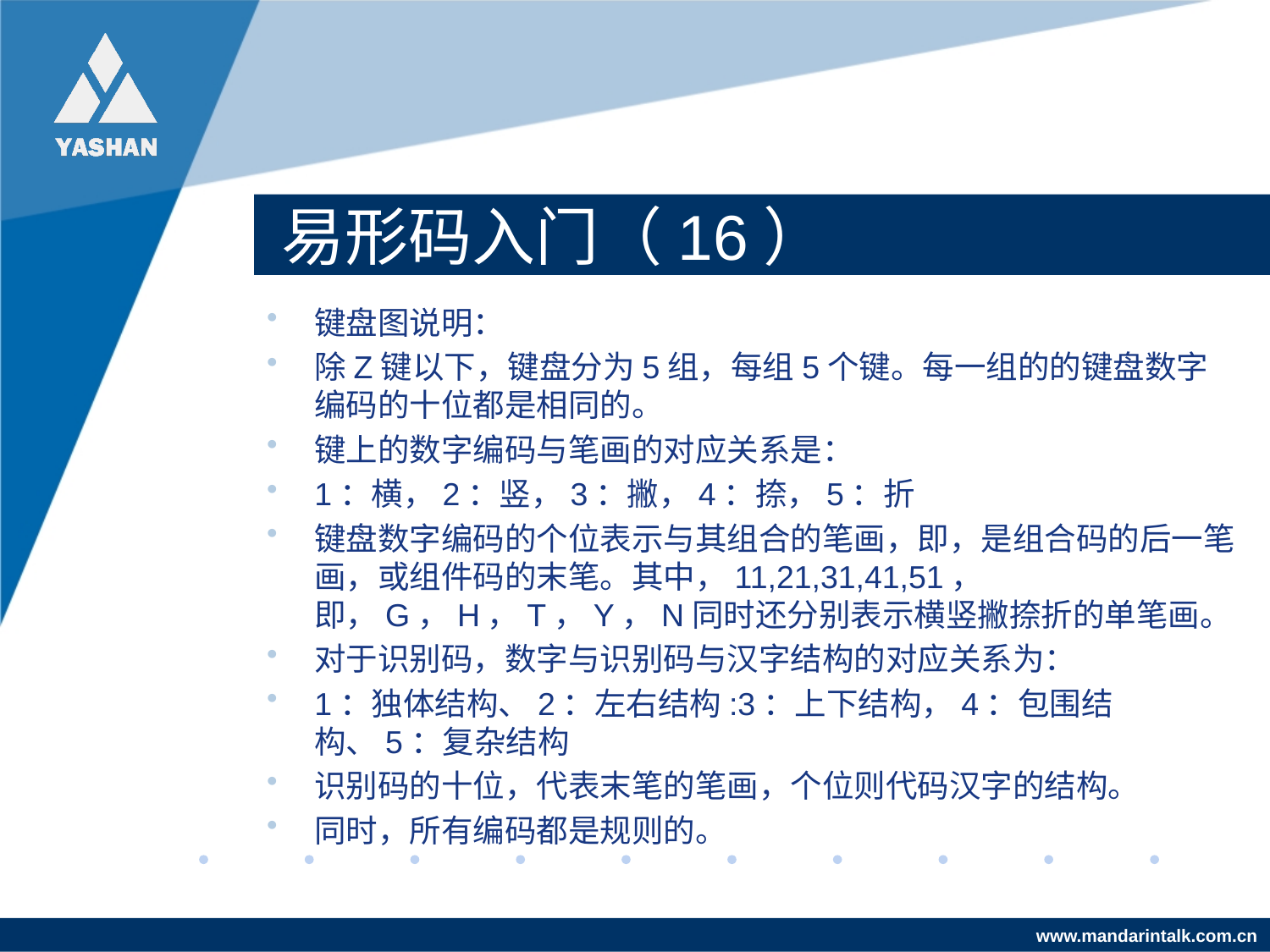

# 易形码入门（16）
键盘图说明：
除Z键以下，键盘分为5组，每组5个键。每一组的的键盘数字编码的十位都是相同的。
键上的数字编码与笔画的对应关系是：
1：横，2：竖，3：撇，4：捺，5：折
键盘数字编码的个位表示与其组合的笔画，即，是组合码的后一笔画，或组件码的末笔。其中，11,21,31,41,51，即，G，H，T，Y，N同时还分别表示横竖撇捺折的单笔画。
对于识别码，数字与识别码与汉字结构的对应关系为：
1：独体结构、2：左右结构:3：上下结构，4：包围结构、5：复杂结构
识别码的十位，代表末笔的笔画，个位则代码汉字的结构。
同时，所有编码都是规则的。